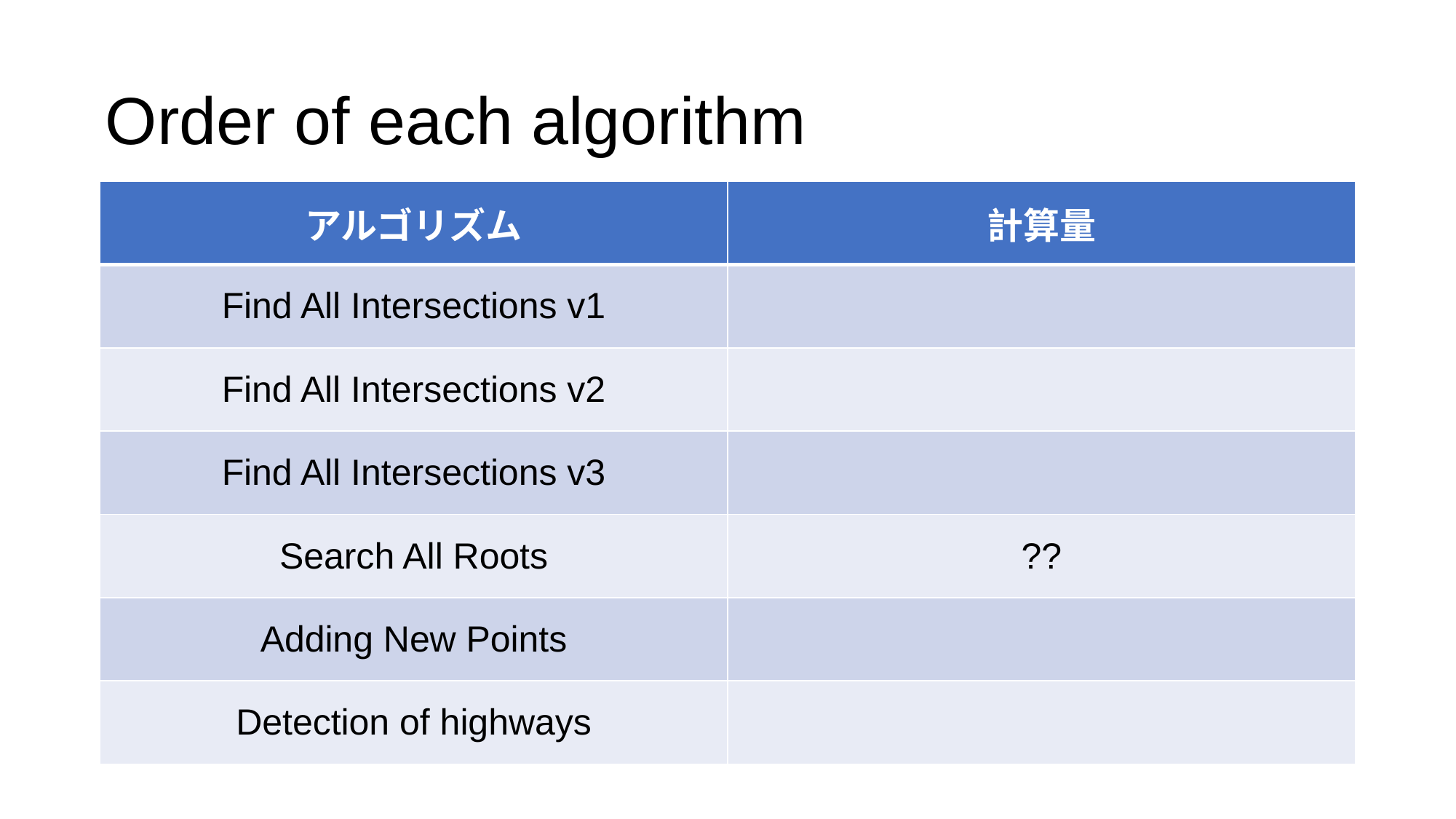

# Order of each algorithm
| アルゴリズム | 計算量 |
| --- | --- |
| Find All Intersections v1 |  |
| Find All Intersections v2 |  |
| Find All Intersections v3 |  |
| Search All Roots | ?? |
| Adding New Points |  |
| Detection of highways |  |
14